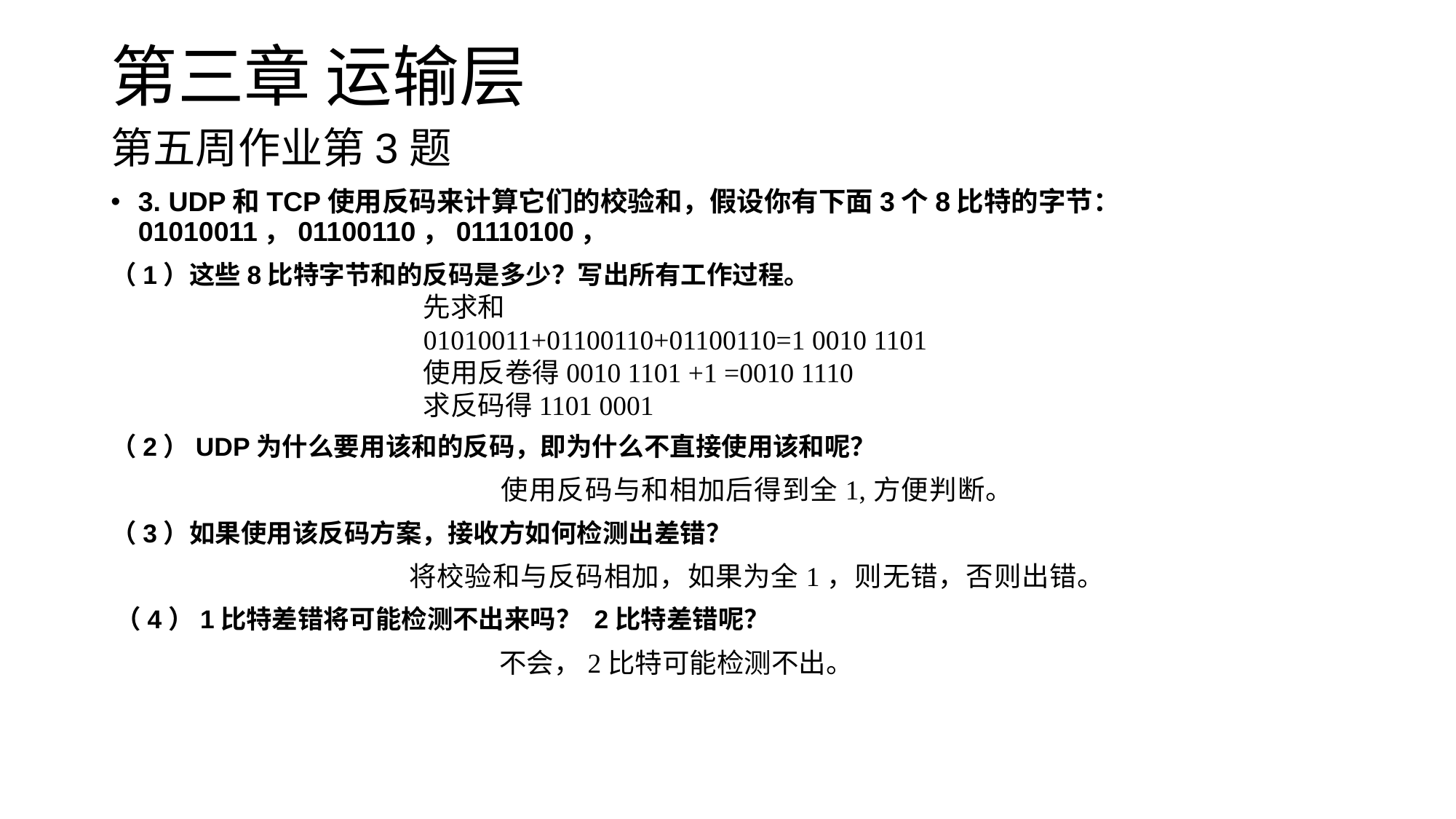

# 第三章 运输层
第五周作业第3题
3. UDP和TCP使用反码来计算它们的校验和，假设你有下面3个8比特的字节：01010011，01100110，01110100，
（1）这些8比特字节和的反码是多少？写出所有工作过程。

（2）UDP为什么要用该和的反码，即为什么不直接使用该和呢？

（3）如果使用该反码方案，接收方如何检测出差错？

（4）1比特差错将可能检测不出来吗？ 2比特差错呢？
                                                             不会，2比特可能检测不出。
先求和
01010011+01100110+01100110=1 0010 1101
使用反卷得0010 1101 +1 =0010 1110
求反码得1101 0001
使用反码与和相加后得到全1,方便判断。
将校验和与反码相加，如果为全1，则无错，否则出错。